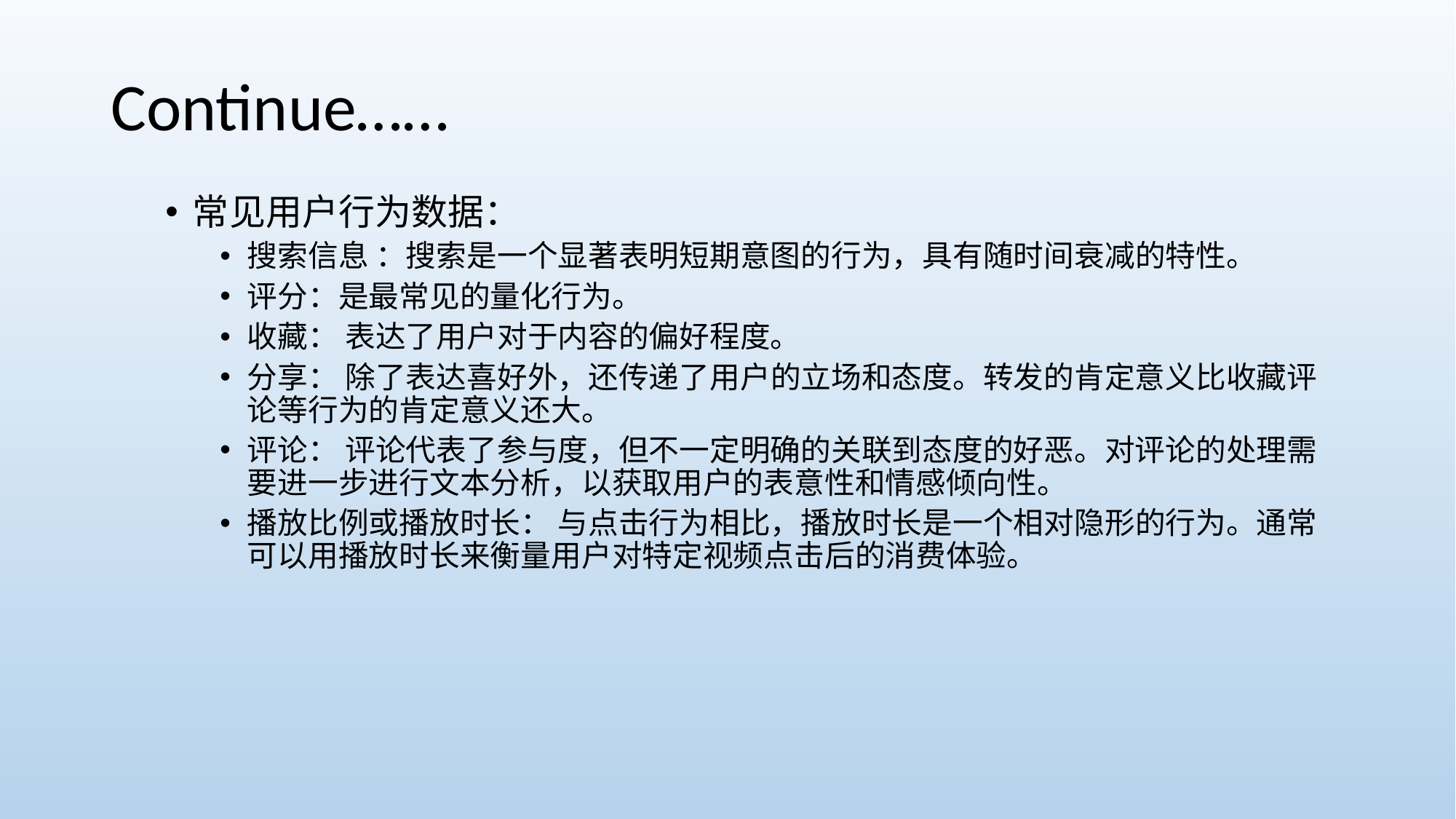

# Continue……
常见用户行为数据：
搜索信息 ：搜索是一个显著表明短期意图的行为，具有随时间衰减的特性。
评分：是最常见的量化行为。
收藏： 表达了用户对于内容的偏好程度。
分享： 除了表达喜好外，还传递了用户的立场和态度。转发的肯定意义比收藏评论等行为的肯定意义还大。
评论： 评论代表了参与度，但不一定明确的关联到态度的好恶。对评论的处理需要进一步进行文本分析，以获取用户的表意性和情感倾向性。
播放比例或播放时长： 与点击行为相比，播放时长是一个相对隐形的行为。通常可以用播放时长来衡量用户对特定视频点击后的消费体验。